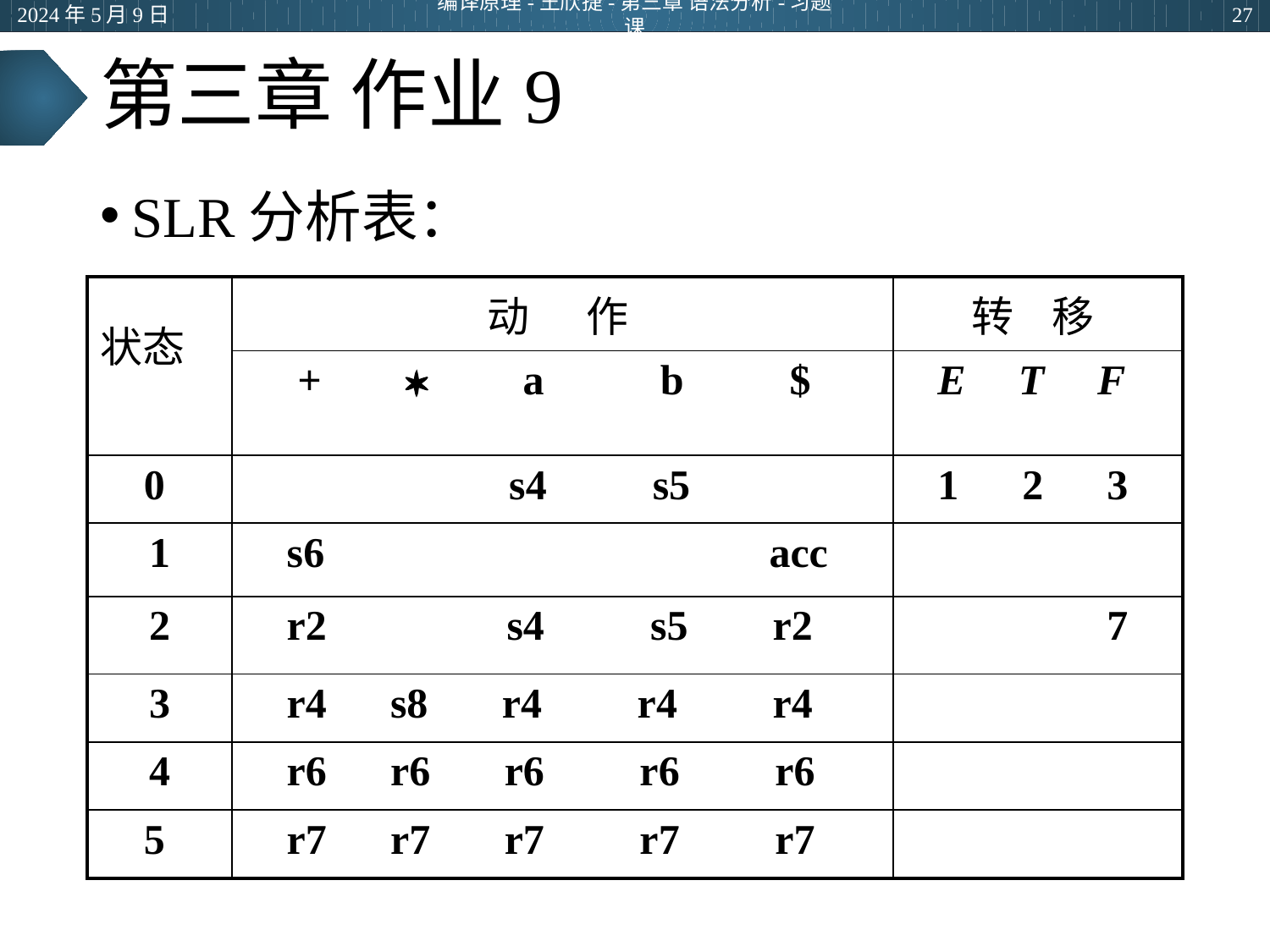

2024年5月9日
编译原理-王欣捷-第三章 语法分析-习题课
27
# 第三章 作业9
SLR分析表：

| 状态 | 动 作 | 转 移 |
| --- | --- | --- |
|  | + ∗ a b $ | E T F |
| 0 | s4 s5 | 1 2 3 |
| 1 | s6 acc |  |
| 2 | r2 s4 s5 r2 | 7 |
| 3 | r4 s8 r4 r4 r4 |  |
| 4 | r6 r6 r6 r6 r6 |  |
| 5 | r7 r7 r7 r7 r7 |  |